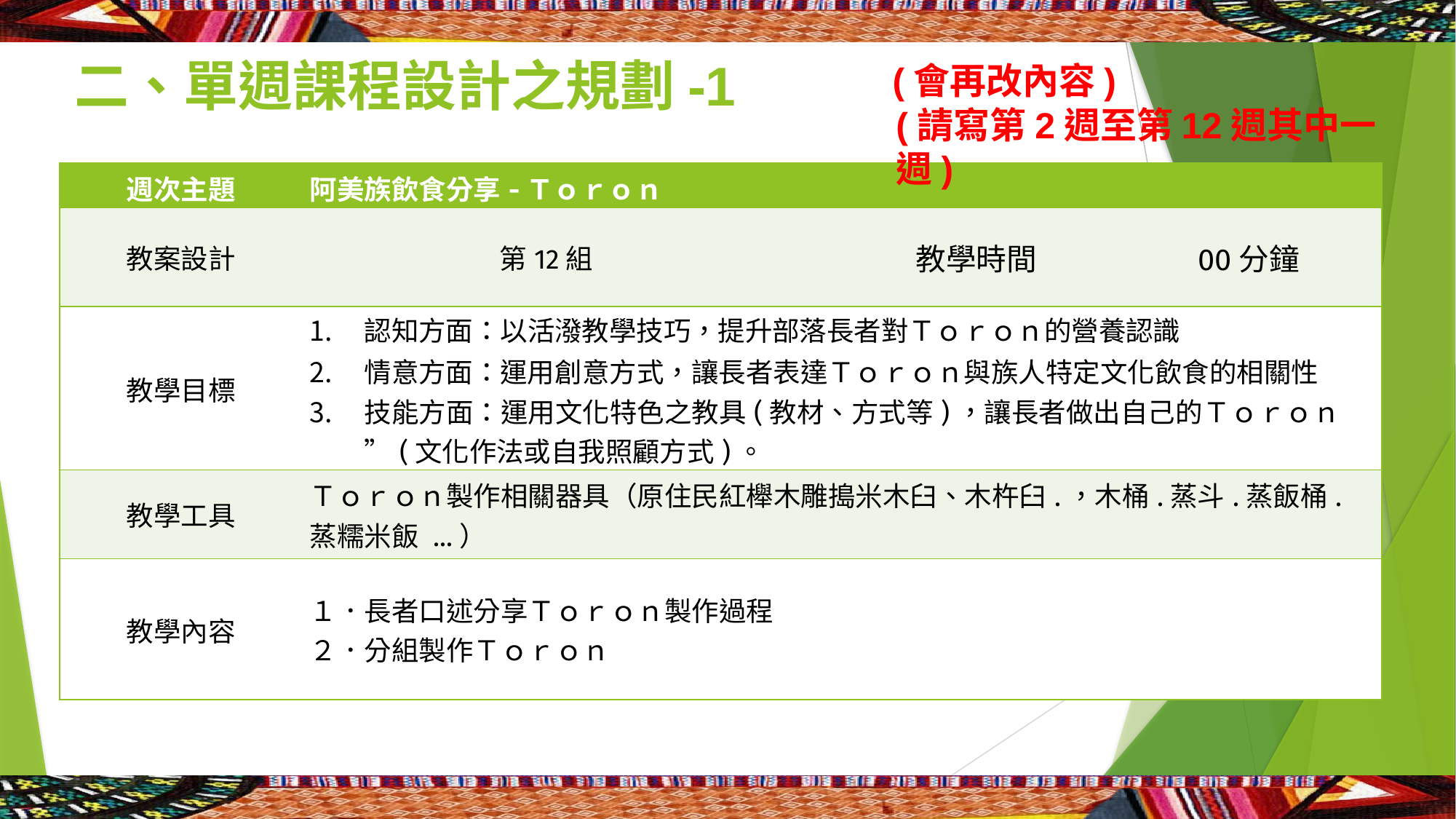

# 二、單週課程設計之規劃-1
(會再改內容)
(請寫第2週至第12週其中一週)
| 週次主題 | 阿美族飲食分享-Ｔｏｒｏｎ |  |  |
| --- | --- | --- | --- |
| 教案設計 | 第12組 | 教學時間 | 00分鐘 |
| 教學目標 | 認知方面：以活潑教學技巧，提升部落長者對Ｔｏｒｏｎ的營養認識 情意方面：運用創意方式，讓長者表達Ｔｏｒｏｎ與族人特定文化飲食的相關性 技能方面：運用文化特色之教具(教材、方式等)，讓長者做出自己的Ｔｏｒｏｎ”(文化作法或自我照顧方式)。 |  |  |
| 教學工具 | Ｔｏｒｏｎ製作相關器具（原住民紅櫸木雕搗米木臼、木杵臼.，木桶.蒸斗.蒸飯桶.蒸糯米飯 ...） |  |  |
| 教學內容 | １．長者口述分享Ｔｏｒｏｎ製作過程 ２．分組製作Ｔｏｒｏｎ |  |  |